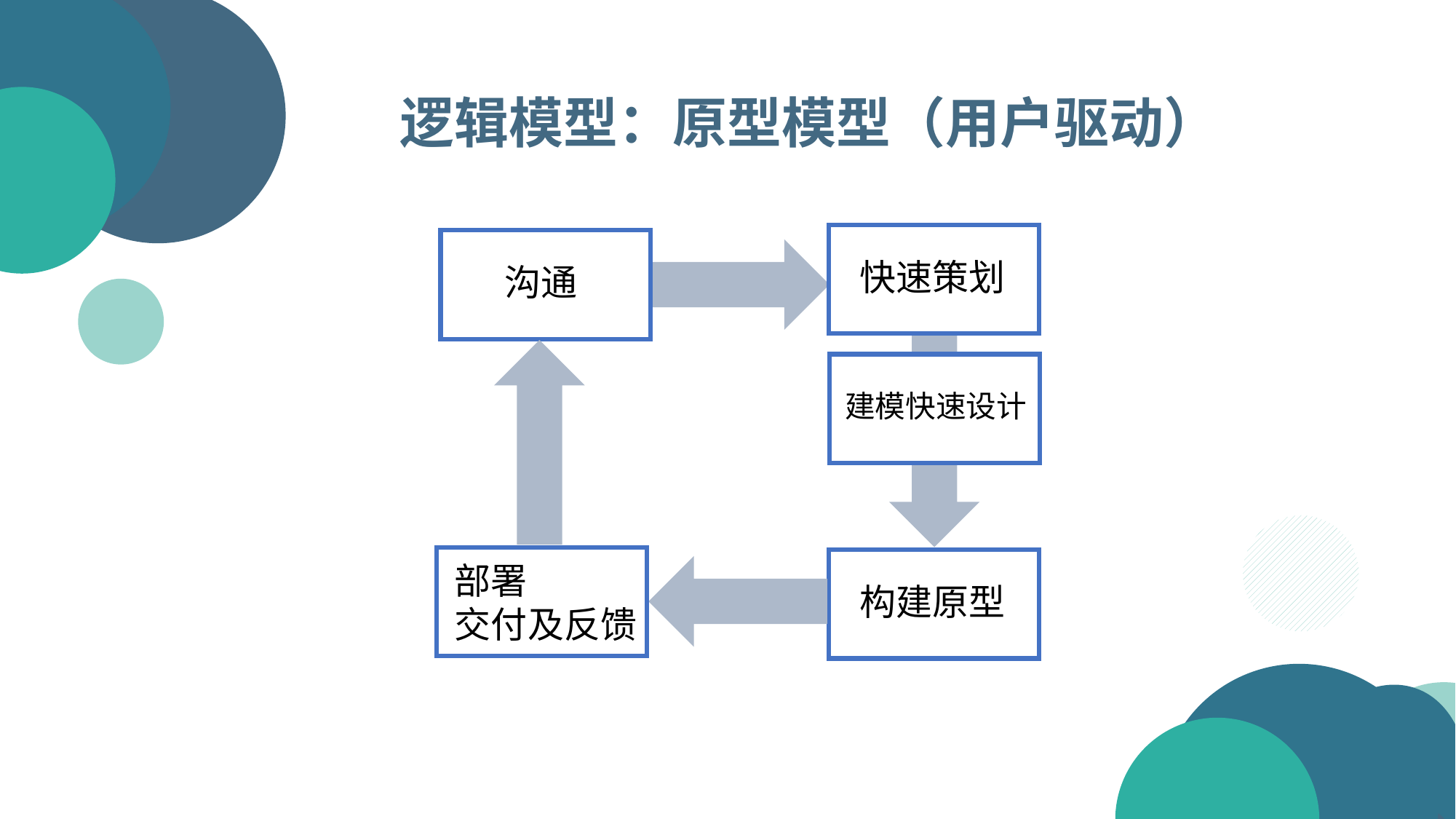

逻辑模型：原型模型（用户驱动）

快速策划
沟通

建模快速设计

部署
交付及反馈

构建原型